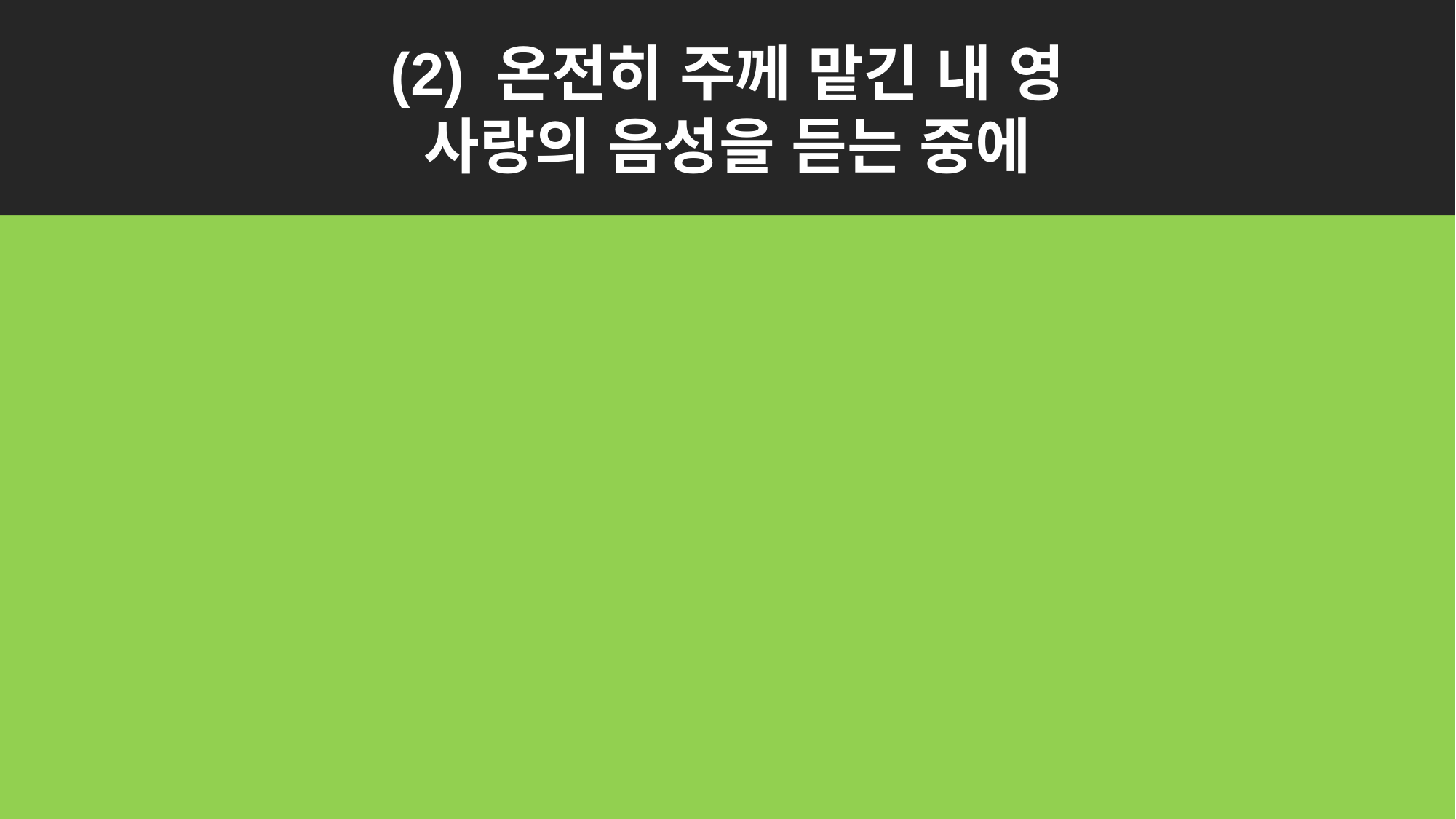

(2) 온전히 주께 맡긴 내 영
사랑의 음성을 듣는 중에